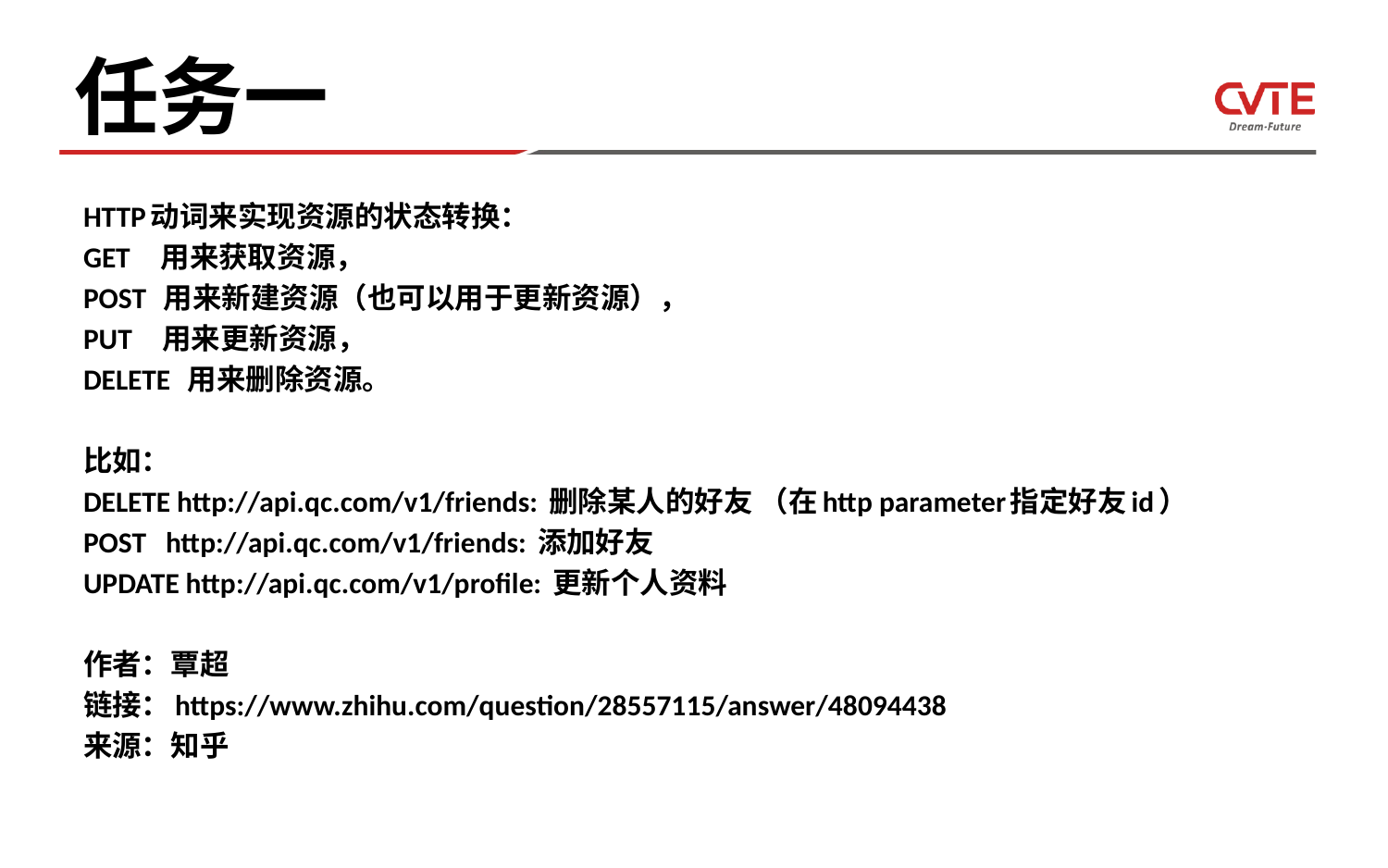

# 任务一
HTTP动词来实现资源的状态转换：
GET    用来获取资源，
POST  用来新建资源（也可以用于更新资源），
PUT    用来更新资源，
DELETE  用来删除资源。

比如：
DELETE http://api.qc.com/v1/friends: 删除某人的好友 （在http parameter指定好友id）
POST   http://api.qc.com/v1/friends: 添加好友
UPDATE http://api.qc.com/v1/profile: 更新个人资料

作者：覃超
链接：https://www.zhihu.com/question/28557115/answer/48094438
来源：知乎